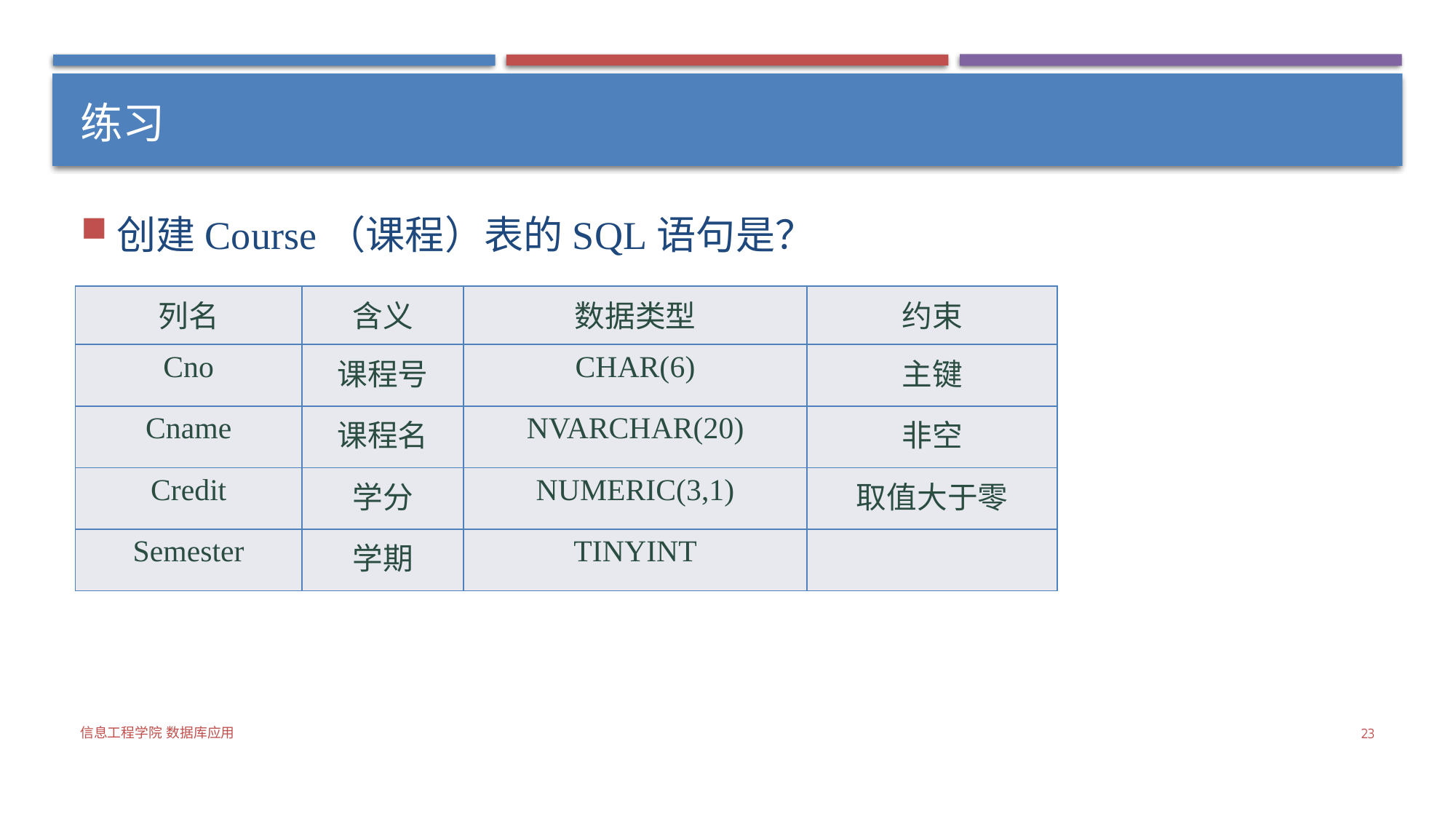

# 练习
创建Course（课程）表的SQL语句是？
| 列名 | 含义 | 数据类型 | 约束 |
| --- | --- | --- | --- |
| Cno | 课程号 | CHAR(6) | 主键 |
| Cname | 课程名 | NVARCHAR(20) | 非空 |
| Credit | 学分 | NUMERIC(3,1) | 取值大于零 |
| Semester | 学期 | TINYINT |  |
信息工程学院 数据库应用
23